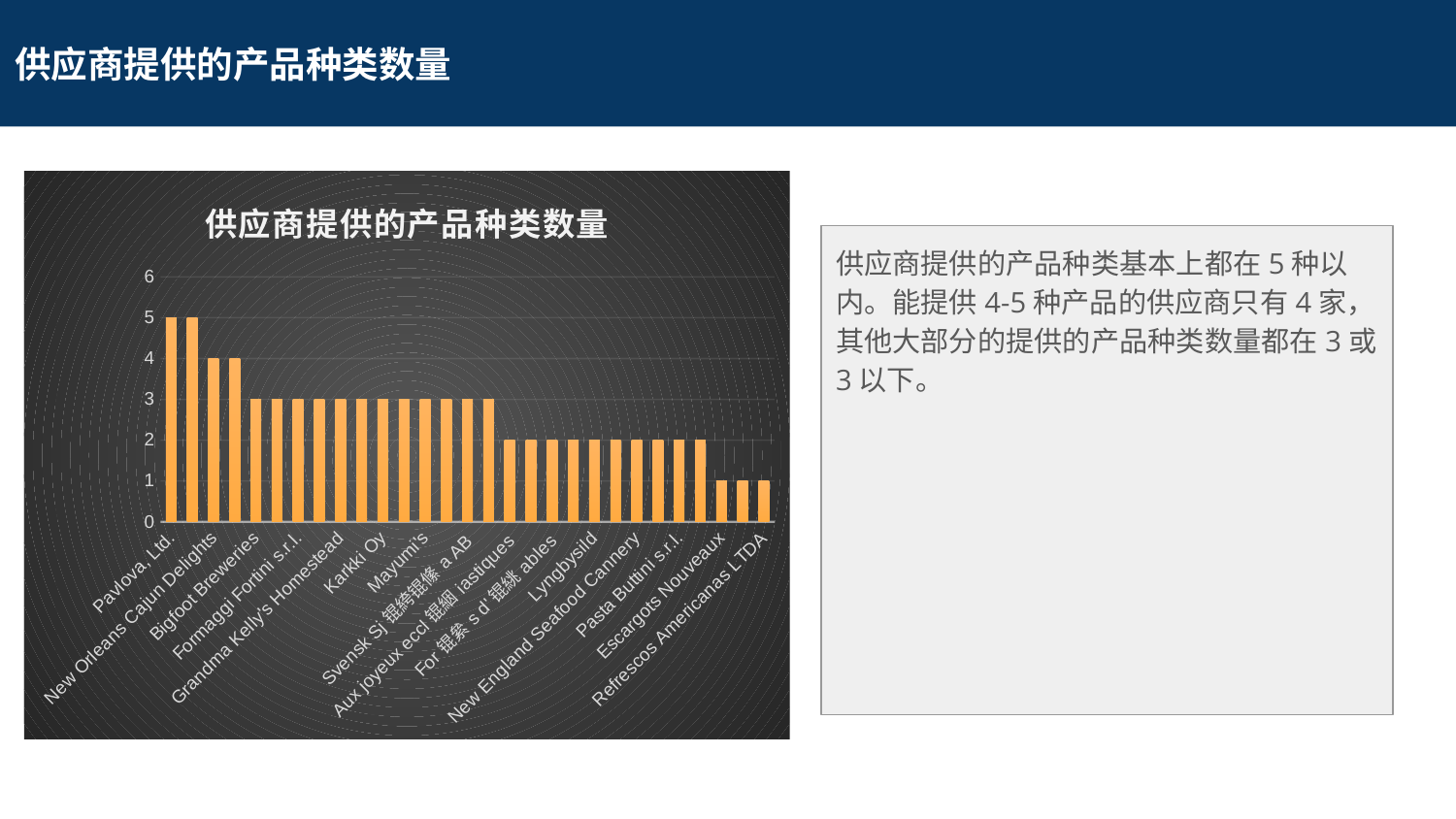

# 供应商提供的产品种类数量

### Chart: 供应商提供的产品种类数量

| Category | CategoryNum |
|---|---|
| Pavlova, Ltd. | 5.0 |
| Plutzer Lebensmittelgro锟絤锟絩kte AG | 5.0 |
| New Orleans Cajun Delights | 4.0 |
| Specialty Biscuits, Ltd. | 4.0 |
| Bigfoot Breweries | 3.0 |
| Exotic Liquids | 3.0 |
| Formaggi Fortini s.r.l. | 3.0 |
| G'day, Mate | 3.0 |
| Grandma Kelly's Homestead | 3.0 |
| Heli S锟斤拷waren GmbH & Co. KG | 3.0 |
| Karkki Oy | 3.0 |
| Leka Trading | 3.0 |
| Mayumi's | 3.0 |
| Norske Meierier | 3.0 |
| Svensk Sj锟絝锟絛a AB | 3.0 |
| Tokyo Traders | 3.0 |
| Aux joyeux eccl锟絪iastiques | 2.0 |
| Cooperativa de Quesos 'Las Cabras' | 2.0 |
| For锟絫s d'锟絩ables | 2.0 |
| Gai p锟絫urage | 2.0 |
| Lyngbysild | 2.0 |
| Ma Maison | 2.0 |
| New England Seafood Cannery | 2.0 |
| PB Kn锟絚kebr锟絛 AB | 2.0 |
| Pasta Buttini s.r.l. | 2.0 |
| Zaanse Snoepfabriek | 2.0 |
| Escargots Nouveaux | 1.0 |
| Nord-Ost-Fisch Handelsgesellschaft mbH | 1.0 |
| Refrescos Americanas LTDA | 1.0 |
<visualization>
供应商提供的产品种类基本上都在5种以内。能提供4-5种产品的供应商只有4家，其他大部分的提供的产品种类数量都在3或3以下。